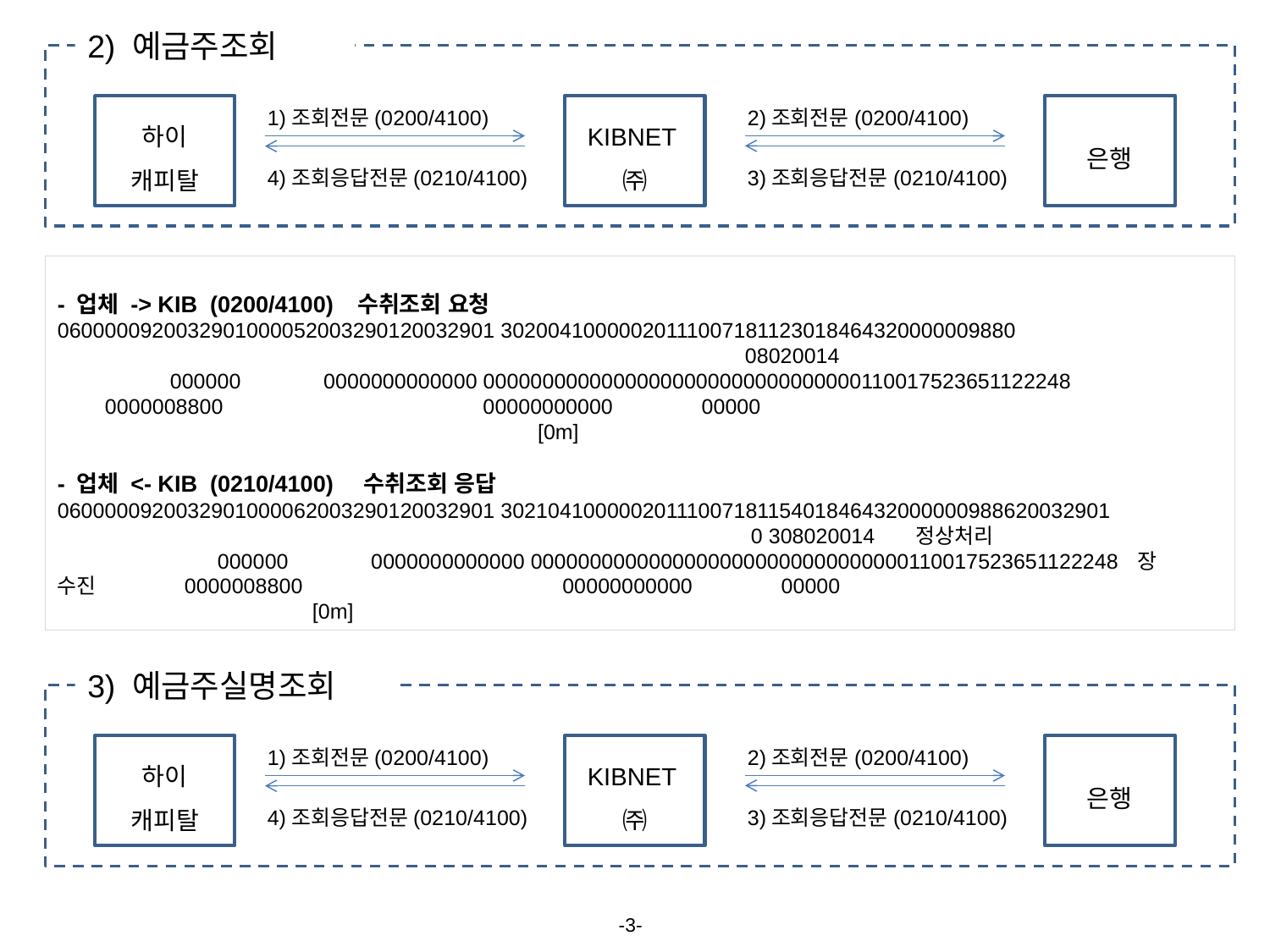

2) 예금주조회

1)조회전문(0200/4100)
2)조회전문(0200/4100)
하이
캐피탈
KIBNET㈜
은행
4)조회응답전문(0210/4100)
3)조회응답전문(0210/4100)

- 업체 -> KIB  (0200/4100)   수취조회 요청
0600000920032901000052003290120032901 30200410000020111007181123018464320000009880
                                                                                                                    08020014
                   000000              0000000000000 00000000000000000000000000000000110017523651122248
        0000008800                                            00000000000               00000
                                                                                 [0m]

- 업체 <- KIB  (0210/4100)    수취조회 응답
0600000920032901000062003290120032901 3021041000002011100718115401846432000000988620032901
                                                                                                                     0 308020014      정상처리
                           000000              0000000000000 00000000000000000000000000000000110017523651122248  장
수진              0000008800                                            00000000000               00000
                                           [0m]
3) 예금주실명조회

1)조회전문(0200/4100)
2)조회전문(0200/4100)
하이
캐피탈
KIBNET㈜
은행
4)조회응답전문(0210/4100)
3)조회응답전문(0210/4100)
-3-